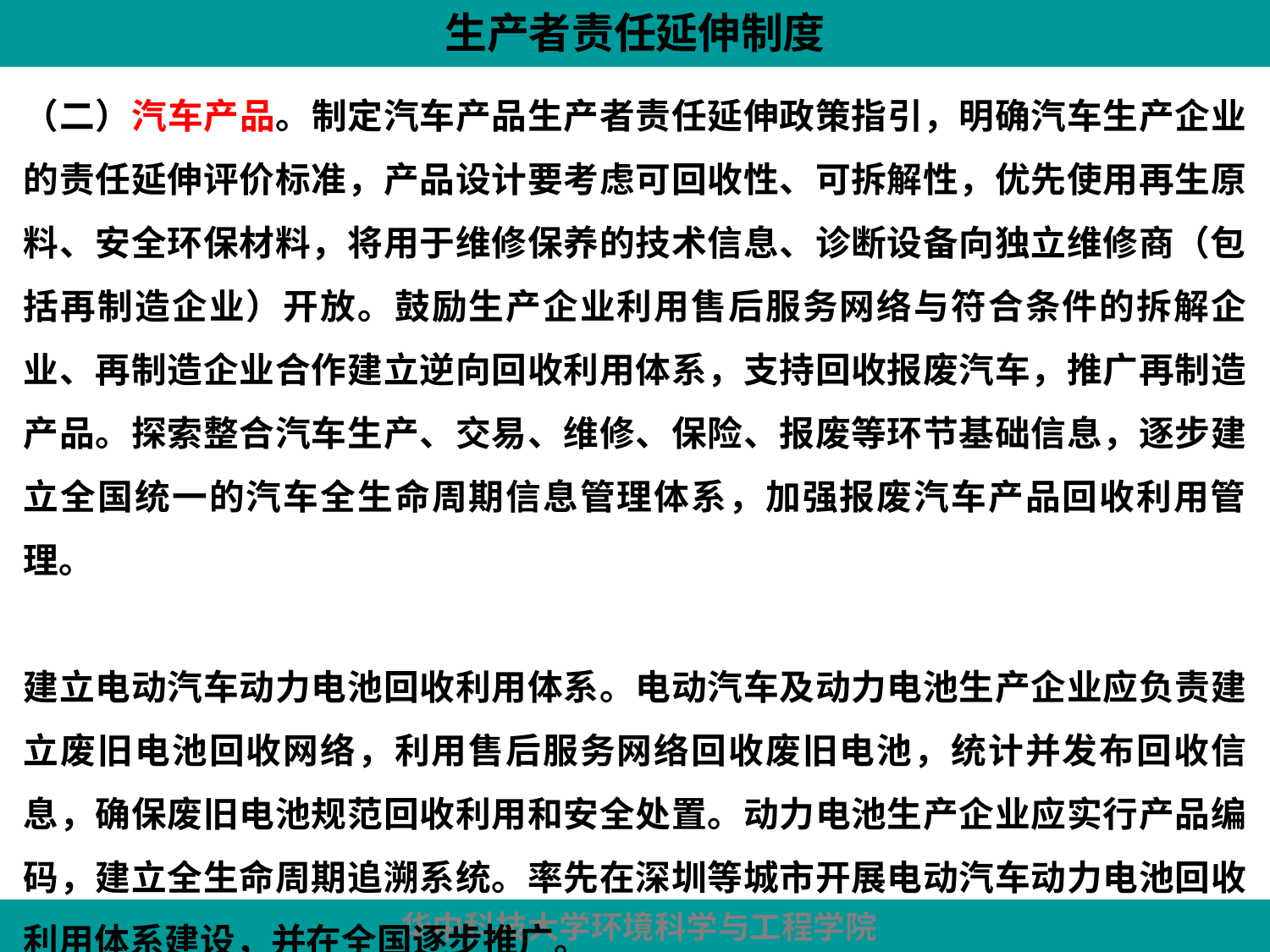

生产者责任延伸制度
（二）汽车产品。制定汽车产品生产者责任延伸政策指引，明确汽车生产企业的责任延伸评价标准，产品设计要考虑可回收性、可拆解性，优先使用再生原料、安全环保材料，将用于维修保养的技术信息、诊断设备向独立维修商（包括再制造企业）开放。鼓励生产企业利用售后服务网络与符合条件的拆解企业、再制造企业合作建立逆向回收利用体系，支持回收报废汽车，推广再制造产品。探索整合汽车生产、交易、维修、保险、报废等环节基础信息，逐步建立全国统一的汽车全生命周期信息管理体系，加强报废汽车产品回收利用管理。

建立电动汽车动力电池回收利用体系。电动汽车及动力电池生产企业应负责建立废旧电池回收网络，利用售后服务网络回收废旧电池，统计并发布回收信息，确保废旧电池规范回收利用和安全处置。动力电池生产企业应实行产品编码，建立全生命周期追溯系统。率先在深圳等城市开展电动汽车动力电池回收利用体系建设，并在全国逐步推广。
      华中科技大学环境科学与工程学院